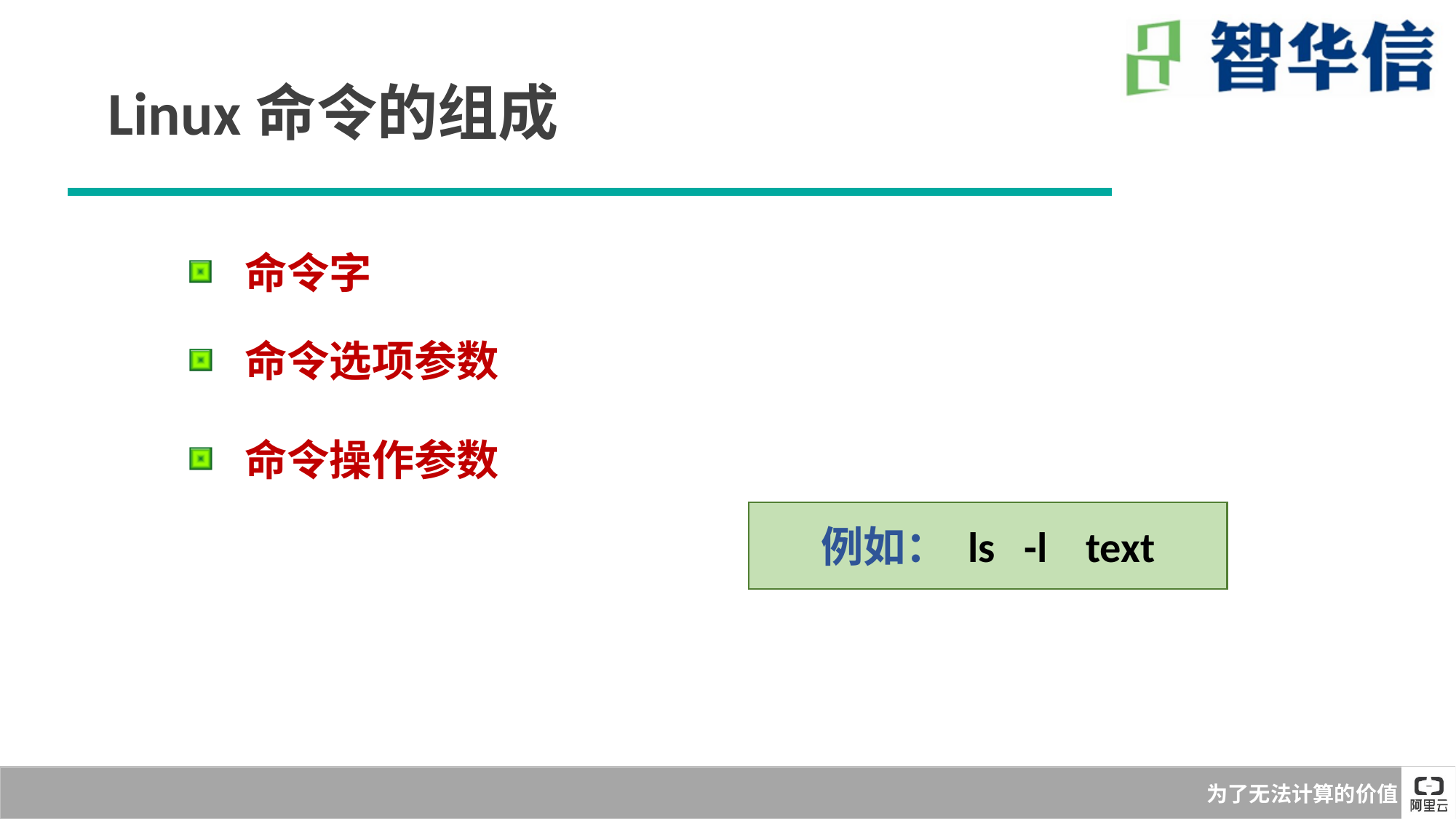

Linux命令的组成
  命令字
  命令选项参数
  命令操作参数
例如： ls   -l    text